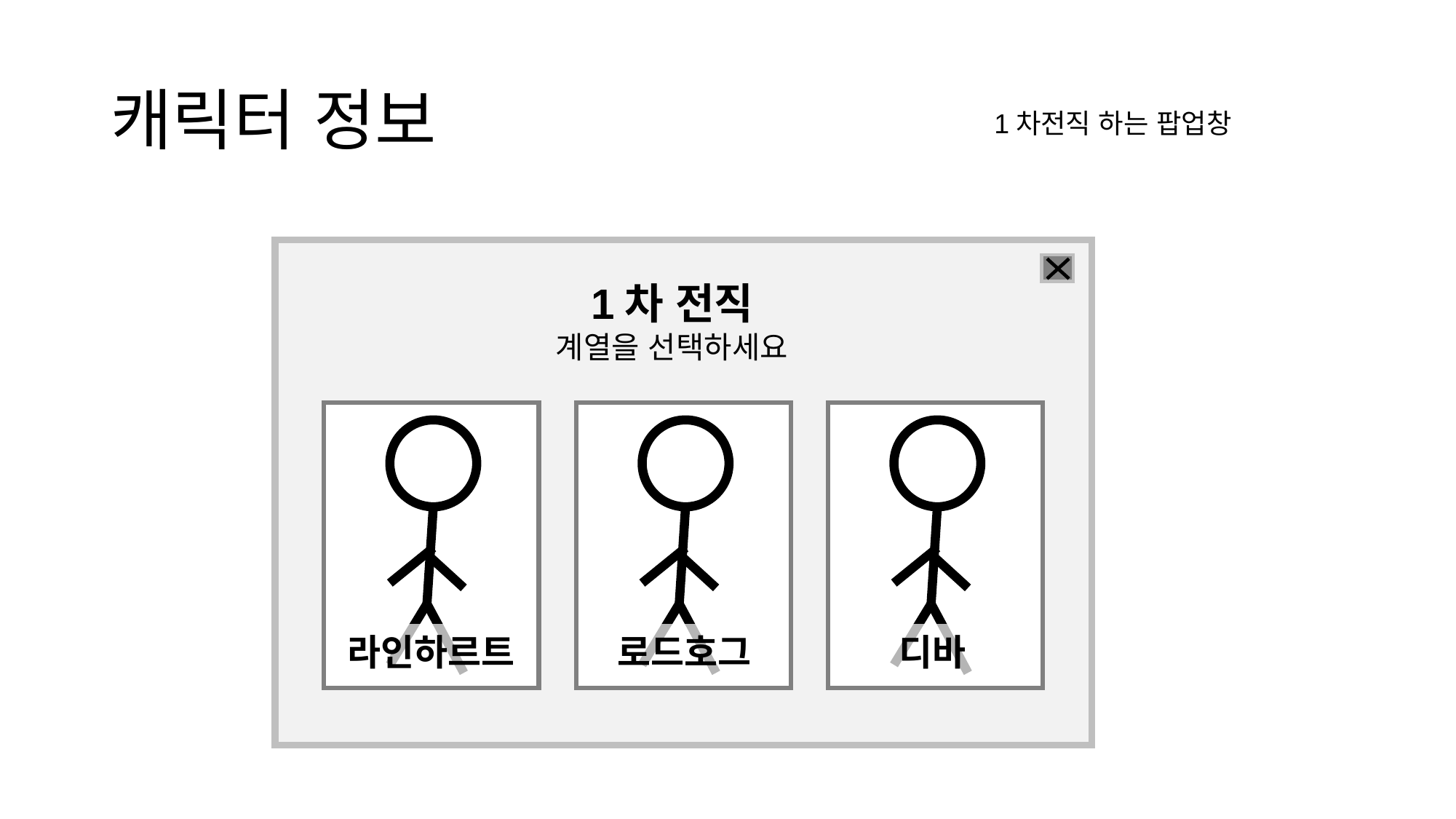

# 캐릭터 정보
1차전직 하는 팝업창

1차 전직
계열을 선택하세요

라인하르트
로드호그
디바